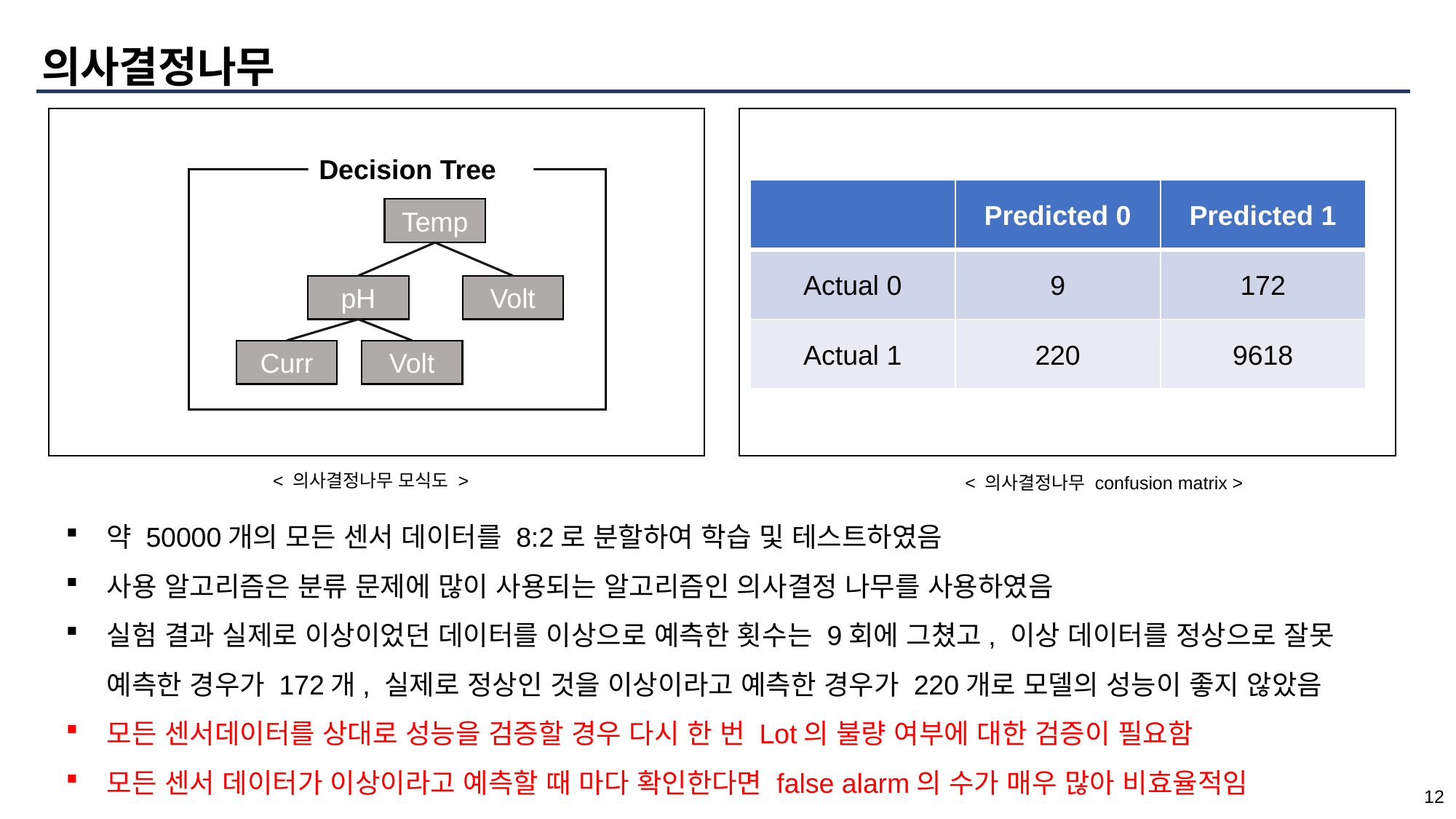

의사결정나무

Decision Tree

Temp
Volt
pH
Curr
Volt
|  | Predicted 0 | Predicted 1 |
| --- | --- | --- |
| Actual 0 | 9 | 172 |
| Actual 1 | 220 | 9618 |
< 의사결정나무 모식도 >
< 의사결정나무 confusion matrix >
약 50000개의 모든 센서 데이터를 8:2로 분할하여 학습 및 테스트하였음
사용 알고리즘은 분류 문제에 많이 사용되는 알고리즘인 의사결정 나무를 사용하였음
실험 결과 실제로 이상이었던 데이터를 이상으로 예측한 횟수는 9회에 그쳤고, 이상 데이터를 정상으로 잘못 예측한 경우가 172개, 실제로 정상인 것을 이상이라고 예측한 경우가 220개로 모델의 성능이 좋지 않았음
모든 센서데이터를 상대로 성능을 검증할 경우 다시 한 번 Lot의 불량 여부에 대한 검증이 필요함
모든 센서 데이터가 이상이라고 예측할 때 마다 확인한다면 false alarm의 수가 매우 많아 비효율적임
12